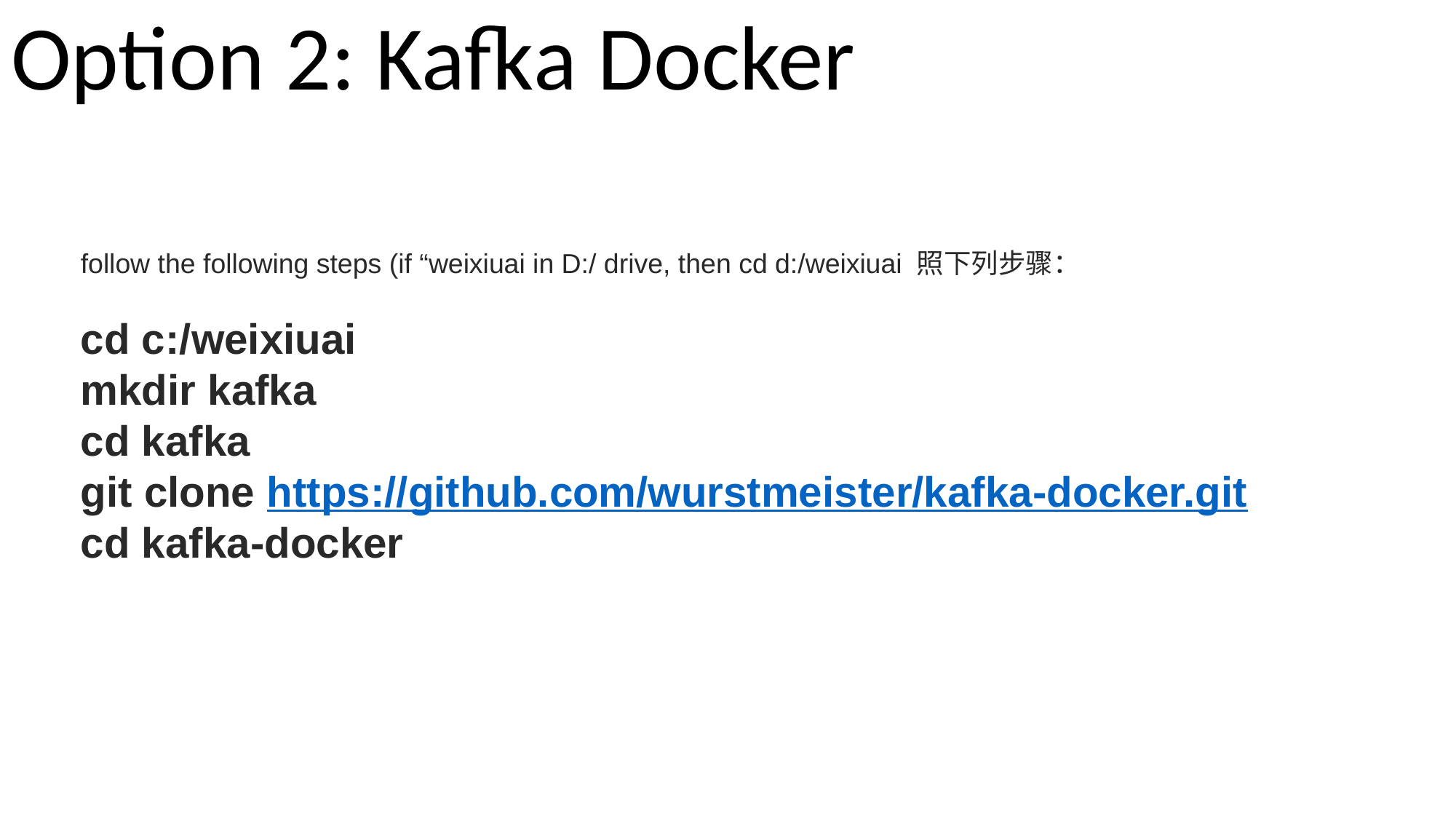

# Option 2: Kafka Docker
follow the following steps (if “weixiuai in D:/ drive, then cd d:/weixiuai 照下列步骤：

cd c:/weixiuai
mkdir kafka
cd kafka
git clone https://github.com/wurstmeister/kafka-docker.git
cd kafka-docker